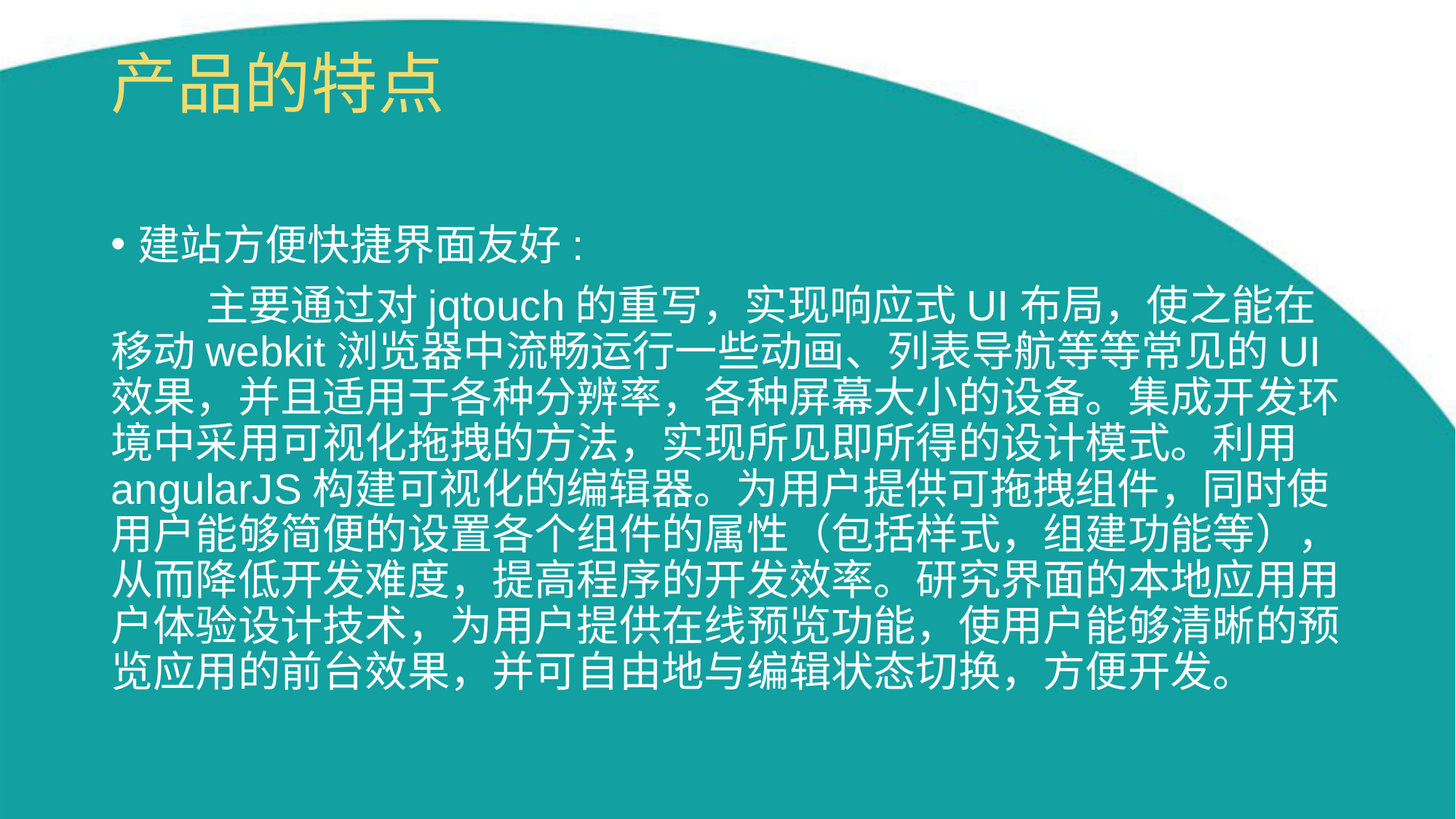

产品的特点

建站方便快捷界面友好:
         主要通过对jqtouch的重写，实现响应式UI布局，使之能在移动webkit浏览器中流畅运行一些动画、列表导航等等常见的UI效果，并且适用于各种分辨率，各种屏幕大小的设备。集成开发环境中采用可视化拖拽的方法，实现所见即所得的设计模式。利用angularJS构建可视化的编辑器。为用户提供可拖拽组件，同时使用户能够简便的设置各个组件的属性（包括样式，组建功能等），从而降低开发难度，提高程序的开发效率。研究界面的本地应用用户体验设计技术，为用户提供在线预览功能，使用户能够清晰的预览应用的前台效果，并可自由地与编辑状态切换，方便开发。